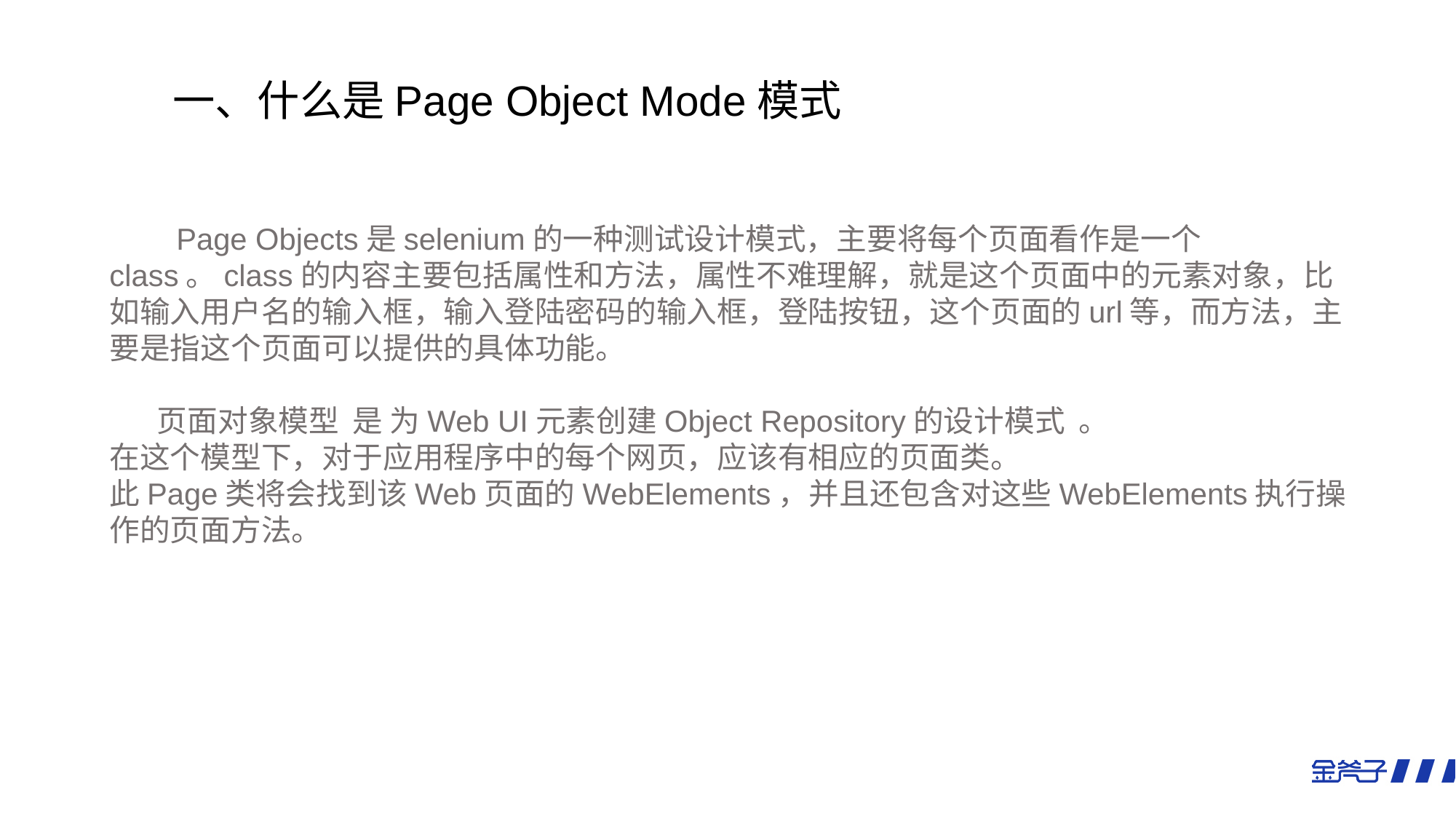

一、什么是Page Object Mode模式
        Page Objects是selenium的一种测试设计模式，主要将每个页面看作是一个class。class的内容主要包括属性和方法，属性不难理解，就是这个页面中的元素对象，比如输入用户名的输入框，输入登陆密码的输入框，登陆按钮，这个页面的url等，而方法，主要是指这个页面可以提供的具体功能。

      页面对象模型  是 为Web UI元素创建Object Repository的设计模式  。
在这个模型下，对于应用程序中的每个网页，应该有相应的页面类。
此Page类将会找到该Web页面的WebElements，并且还包含对这些WebElements执行操作的页面方法。